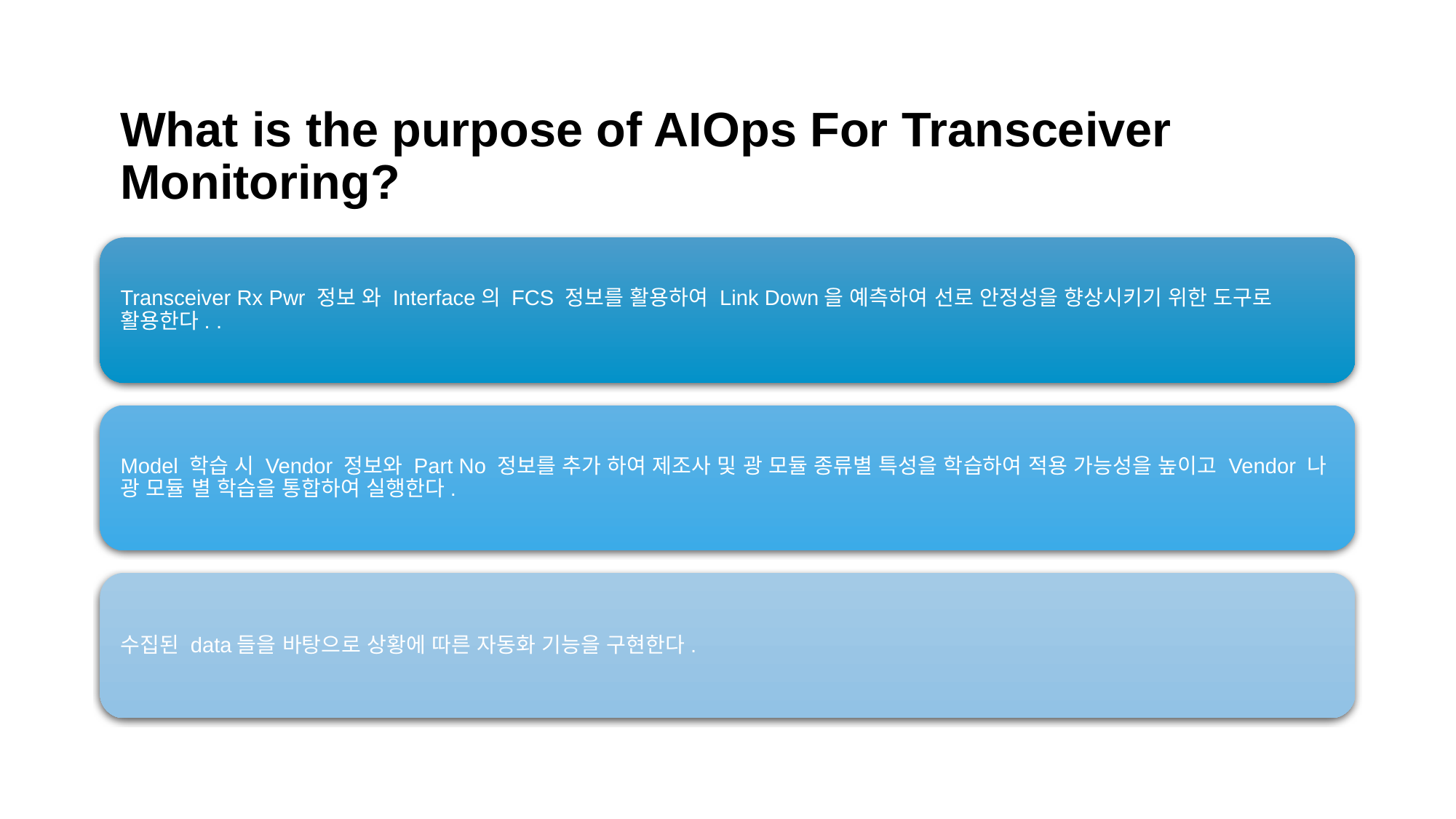

What is the purpose of AIOps For Transceiver Monitoring?
Transceiver Rx Pwr 정보 와 Interface의 FCS 정보를 활용하여 Link Down을 예측하여 선로 안정성을 향상시키기 위한 도구로 활용한다. .
Model 학습 시 Vendor 정보와 Part No 정보를 추가 하여 제조사 및 광 모듈 종류별 특성을 학습하여 적용 가능성을 높이고 Vendor 나 광 모듈 별 학습을 통합하여 실행한다.
수집된 data들을 바탕으로 상황에 따른 자동화 기능을 구현한다.